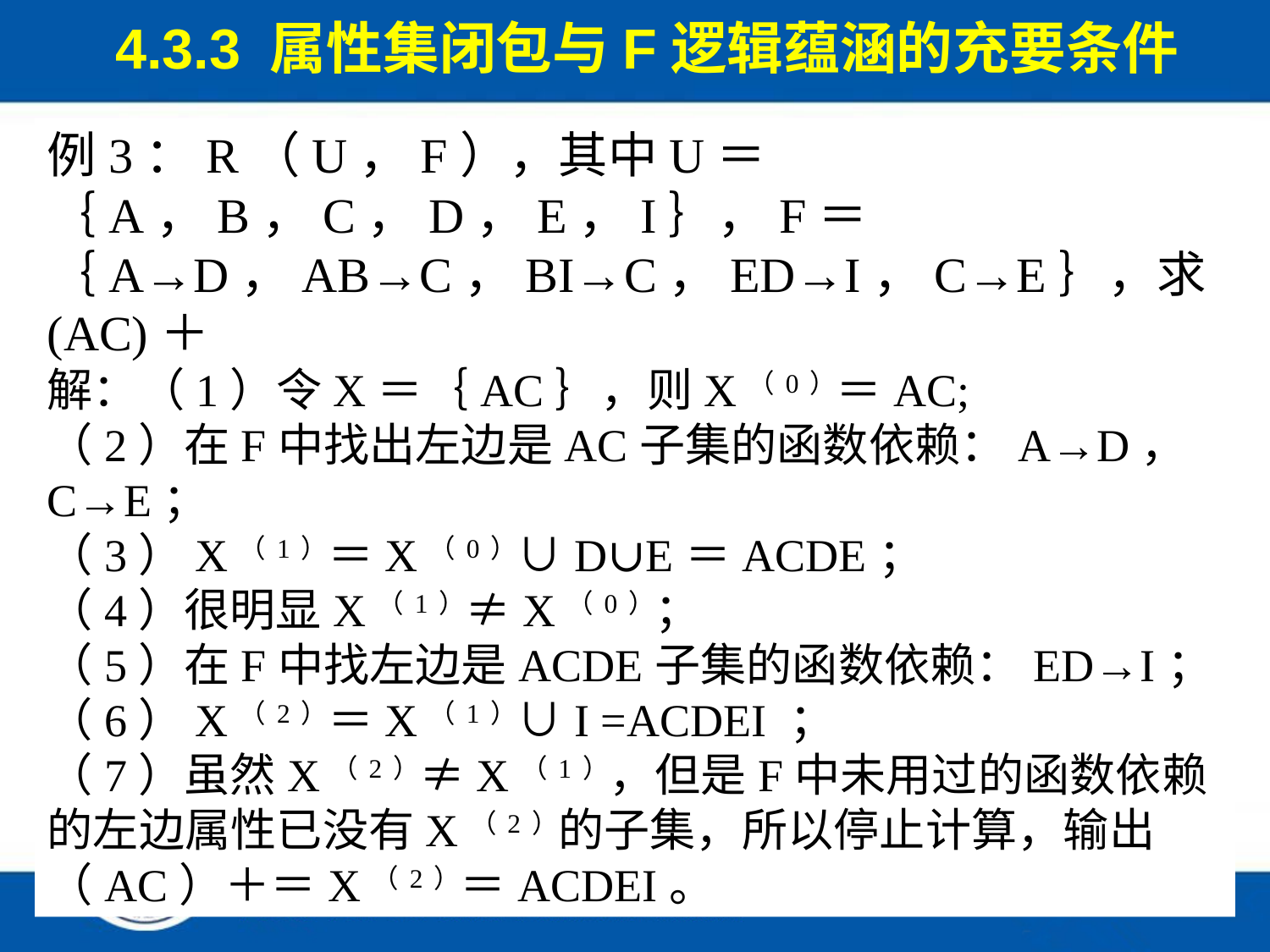

4.3.3 属性集闭包与F逻辑蕴涵的充要条件
例3：R（U，F），其中U＝｛A，B，C，D，E，I｝，F＝｛A→D，AB→C，BI→C，ED→I，C→E｝，求(AC)＋
解：（1）令X＝｛AC｝，则X（0）＝AC;
（2）在F中找出左边是AC子集的函数依赖：A→D，C→E；
（3）X（1）＝X（0）∪D∪E＝ACDE；
（4）很明显X（1）≠X（0）；
（5）在F中找左边是ACDE子集的函数依赖：ED→I；
（6）X（2）＝X（1）∪I =ACDEI ；
（7）虽然X（2）≠X（1），但是F中未用过的函数依赖的左边属性已没有X（2）的子集，所以停止计算，输出（AC）＋＝X（2）＝ACDEI。
28